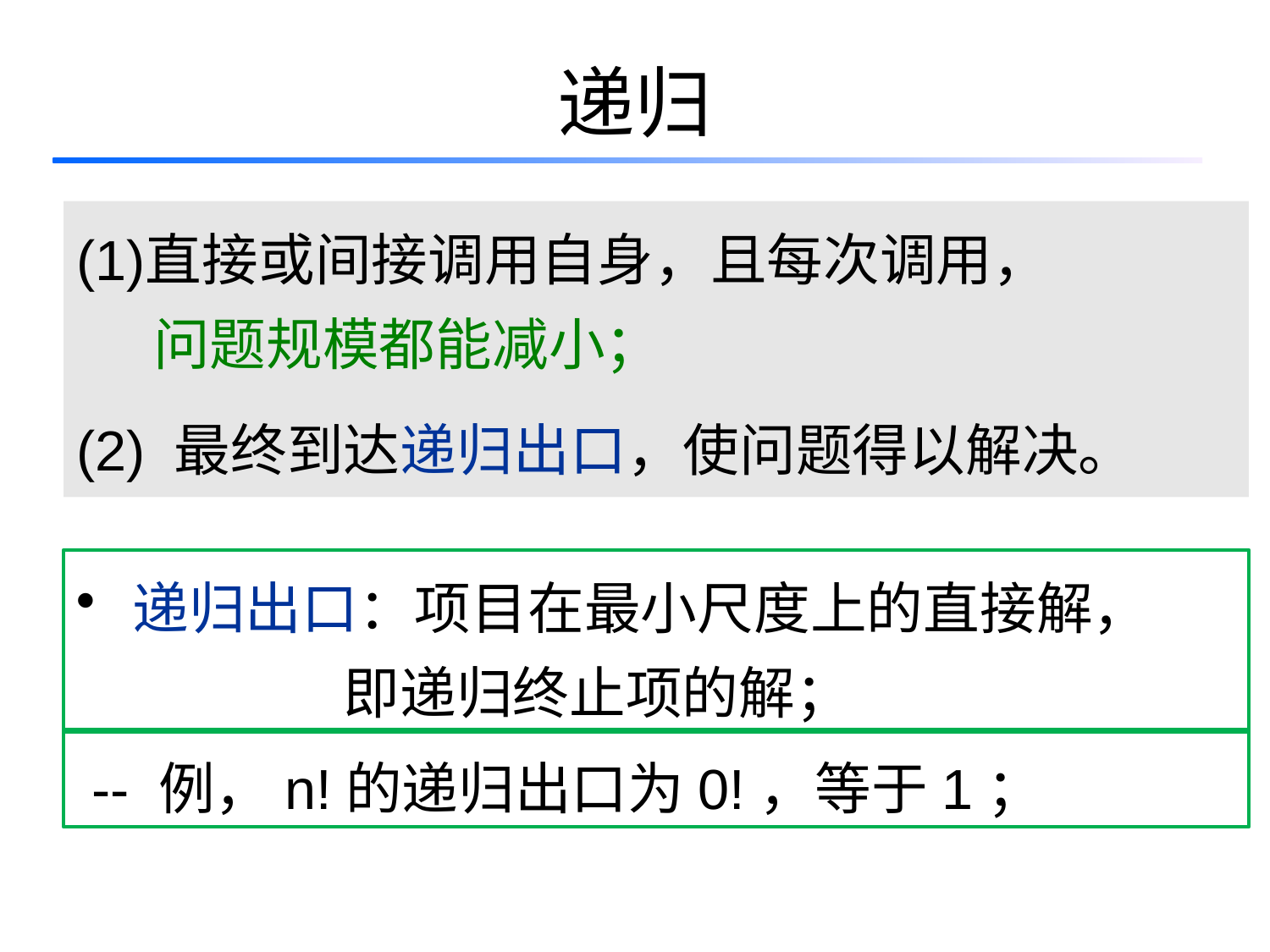

# 递归

直接或间接调用自身，且每次调用，
     问题规模都能减小；
(2) 最终到达递归出口，使问题得以解决。
 递归出口：项目在最小尺度上的直接解，
                    即递归终止项的解；
 -- 例，n!的递归出口为0!，等于1；